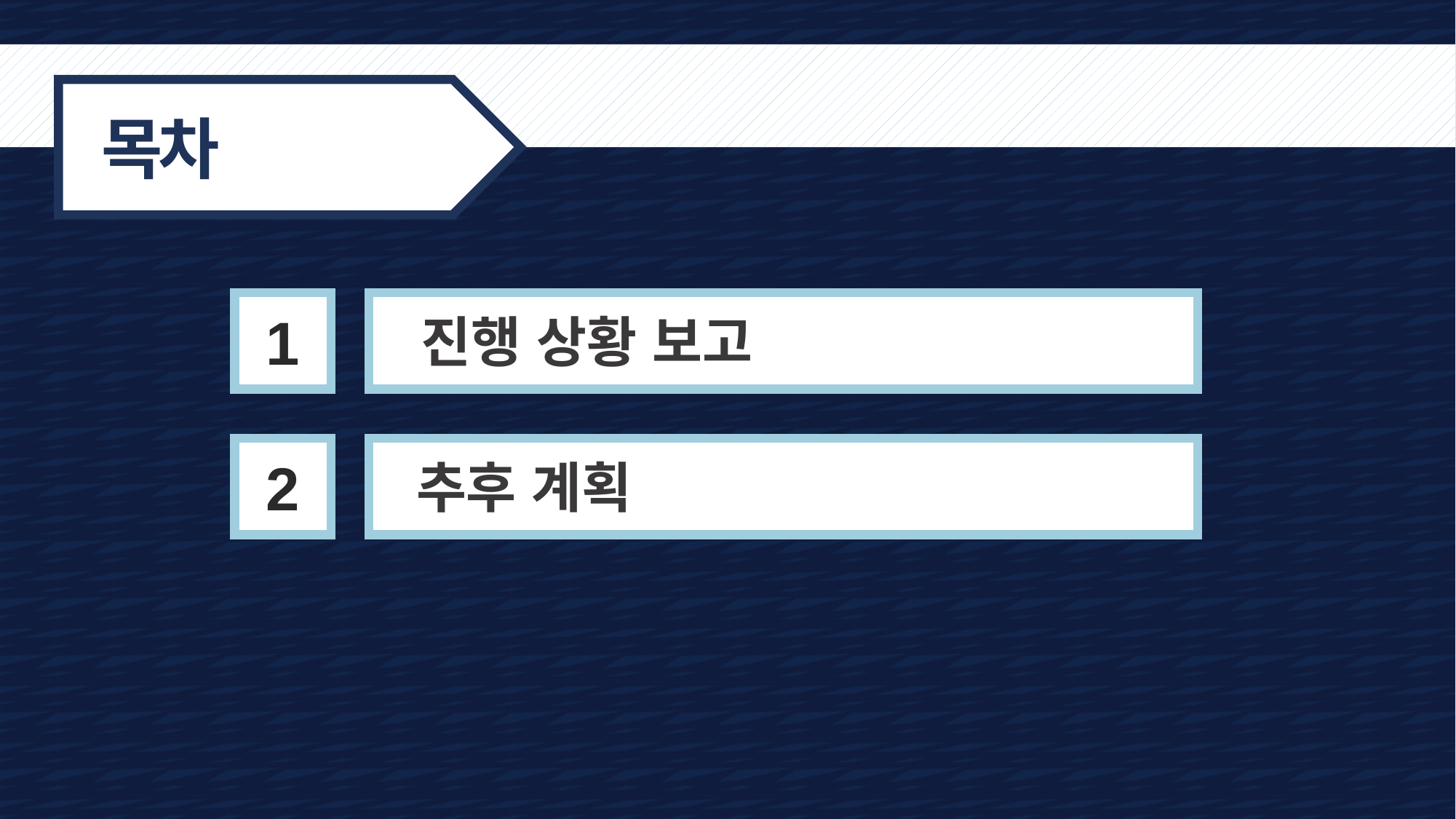

목차

1
진행 상황 보고

2
추후 계획